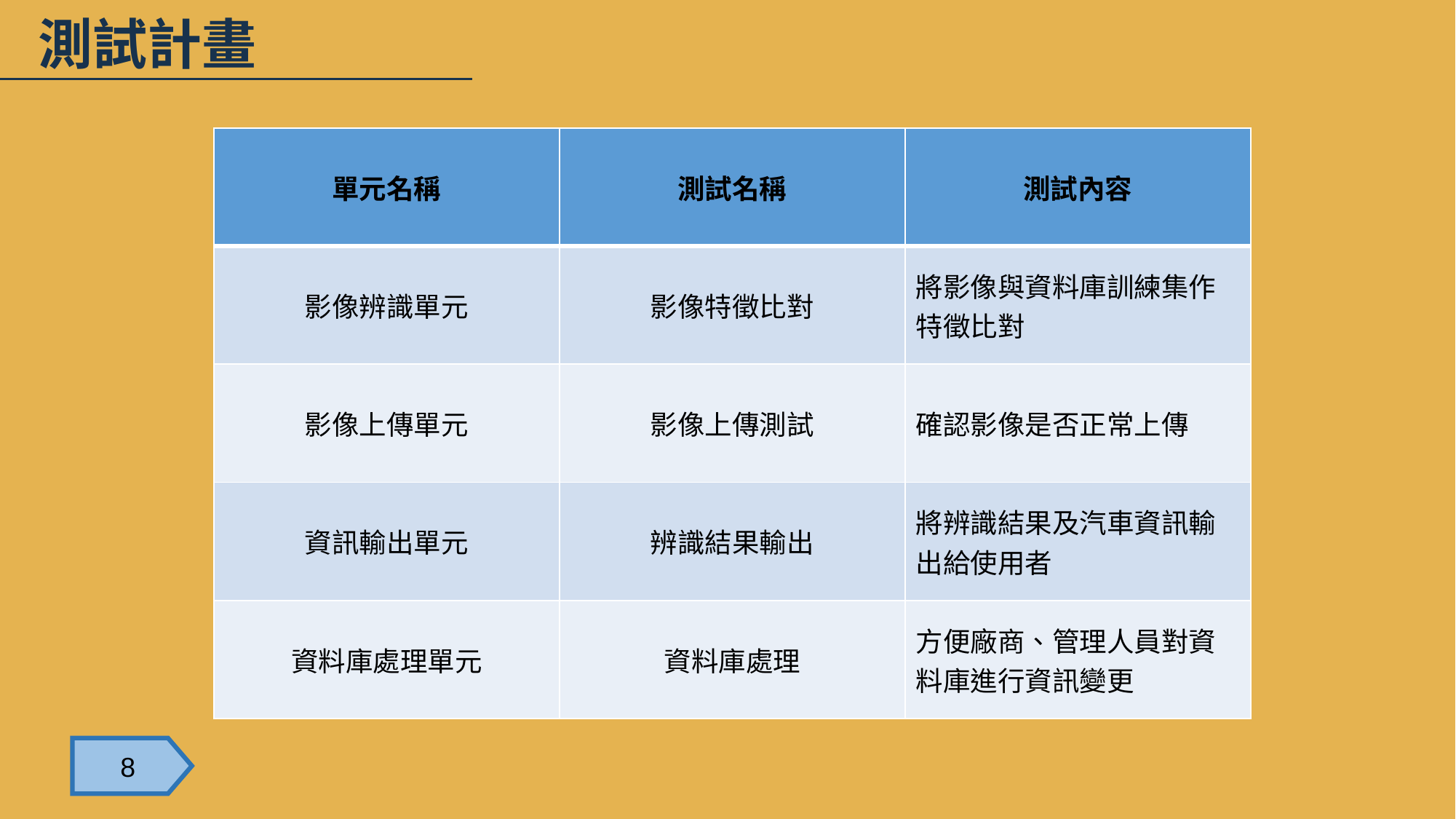

測試計畫
| 單元名稱 | 測試名稱 | 測試內容 |
| --- | --- | --- |
| 影像辨識單元 | 影像特徵比對 | 將影像與資料庫訓練集作特徵比對 |
| 影像上傳單元 | 影像上傳測試 | 確認影像是否正常上傳 |
| 資訊輸出單元 | 辨識結果輸出 | 將辨識結果及汽車資訊輸出給使用者 |
| 資料庫處理單元 | 資料庫處理 | 方便廠商、管理人員對資料庫進行資訊變更 |
  8